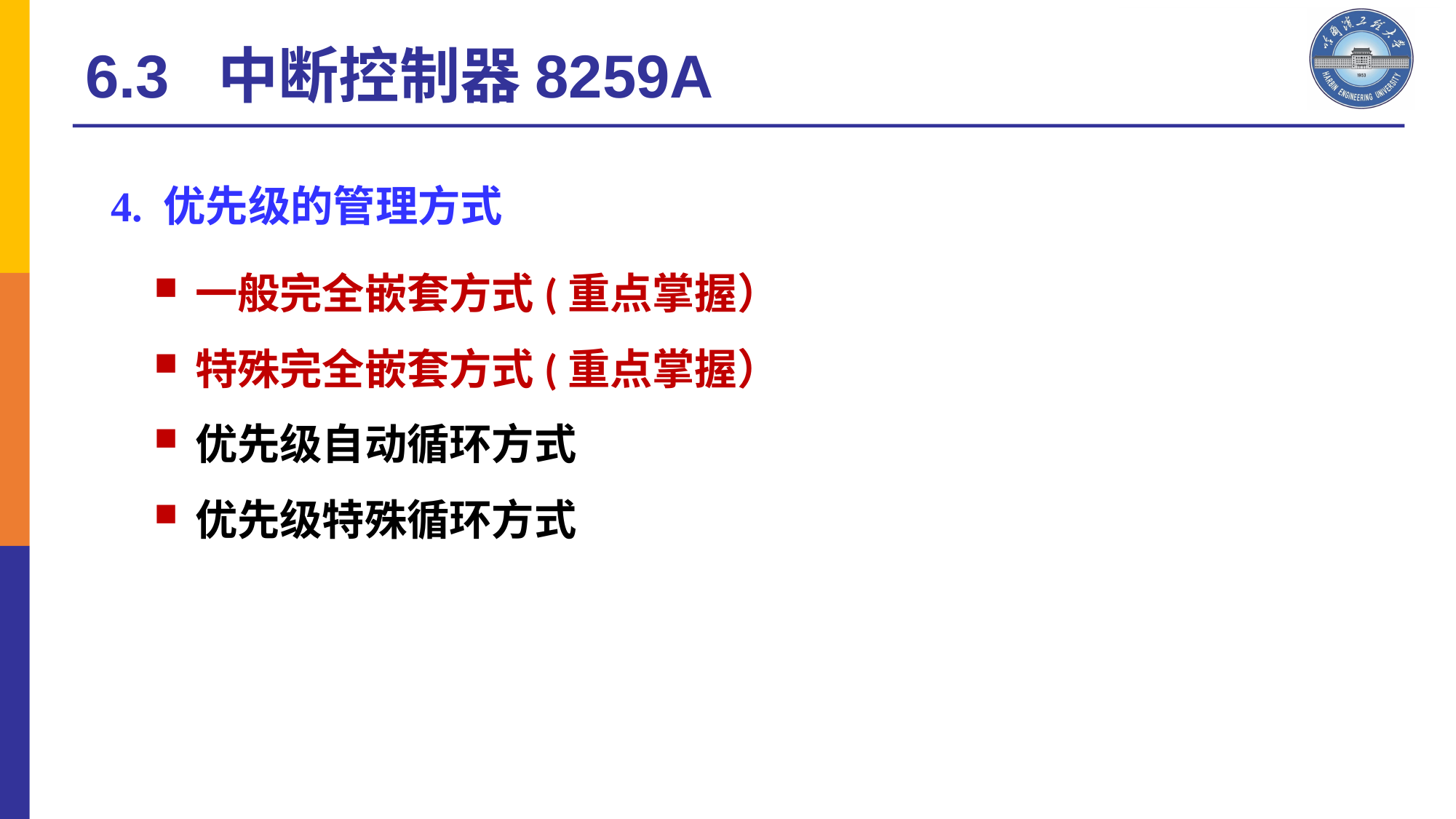

6.3  中断控制器8259A
4. 优先级的管理方式
一般完全嵌套方式(重点掌握）
特殊完全嵌套方式(重点掌握）
优先级自动循环方式
优先级特殊循环方式